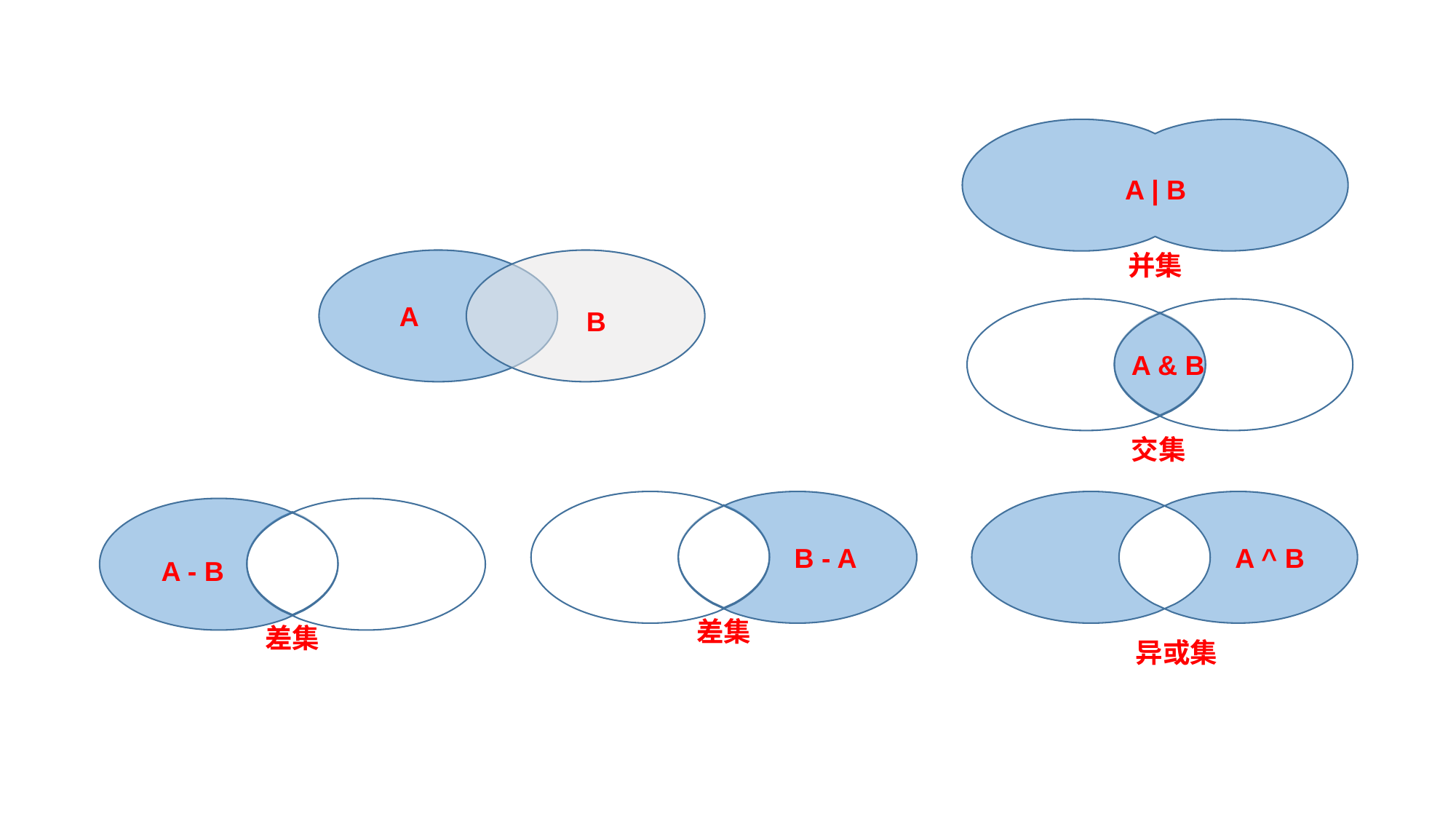

A | B
并集

A
B

A & B
交集

A ^ B
B - A
A - B
差集
差集
异或集